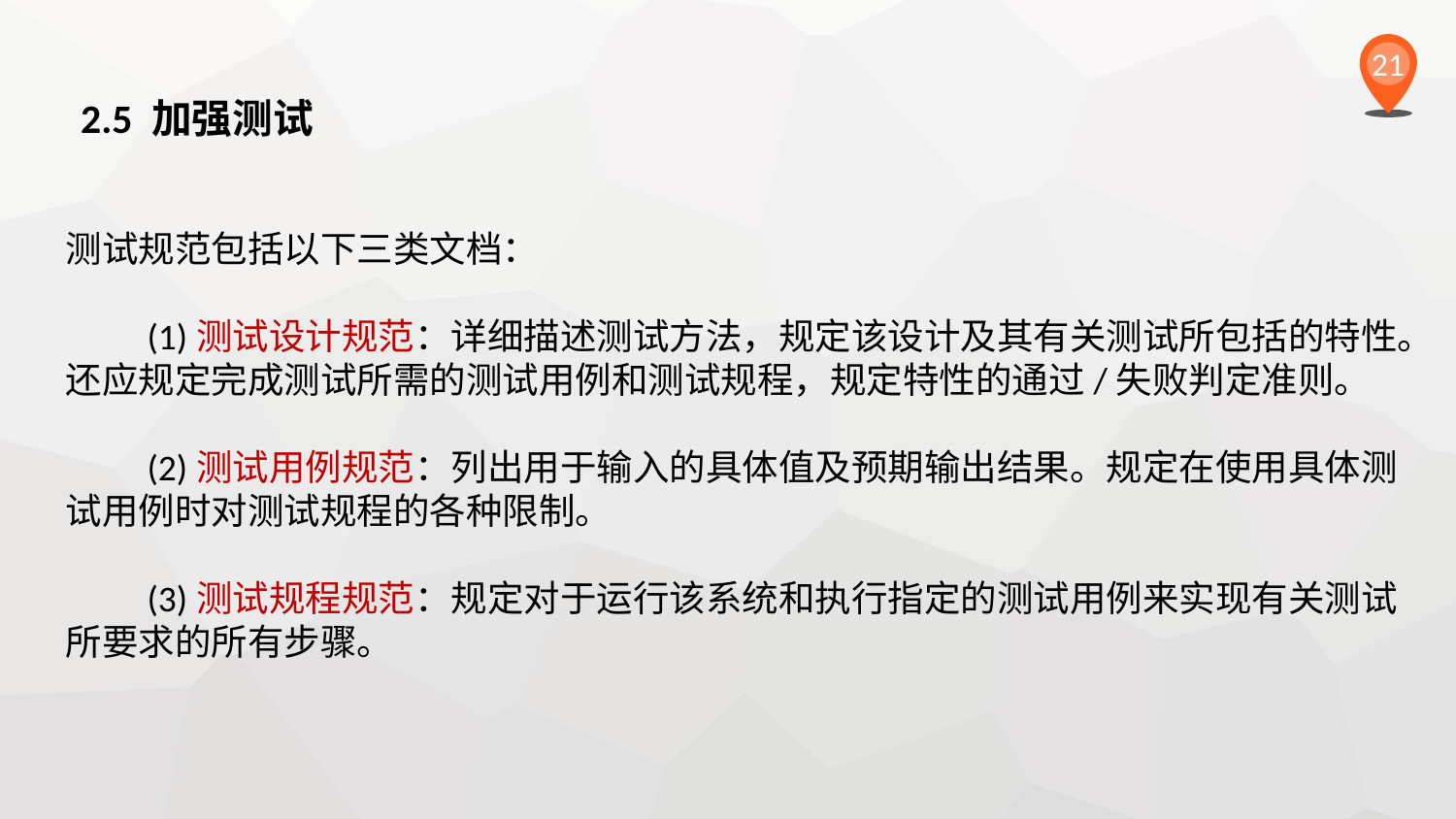

21
2.5 加强测试
测试规范包括以下三类文档：
　　(1)测试设计规范：详细描述测试方法，规定该设计及其有关测试所包括的特性。还应规定完成测试所需的测试用例和测试规程，规定特性的通过/失败判定准则。
　　(2)测试用例规范：列出用于输入的具体值及预期输出结果。规定在使用具体测试用例时对测试规程的各种限制。
　　(3)测试规程规范：规定对于运行该系统和执行指定的测试用例来实现有关测试所要求的所有步骤。